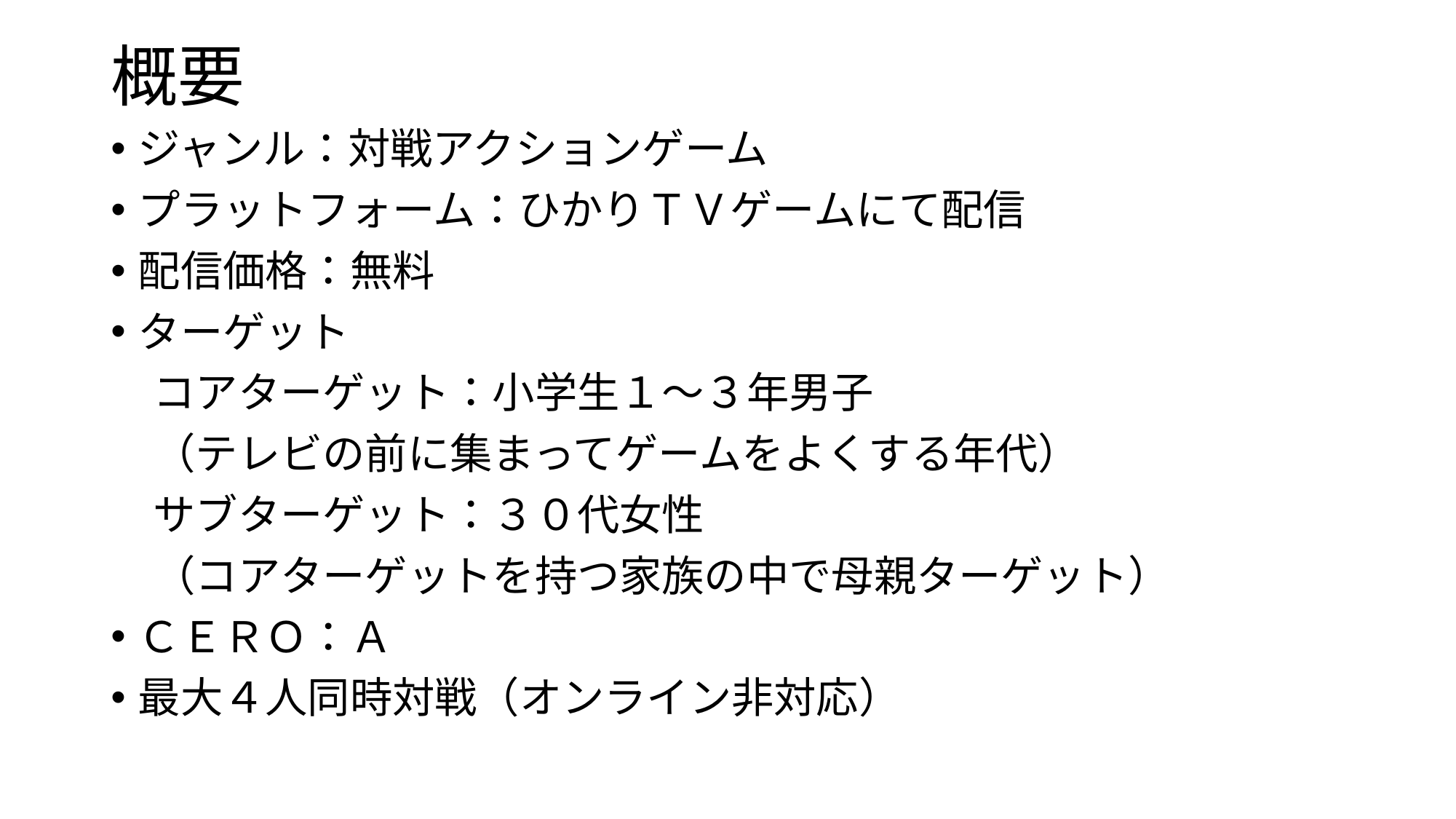

# 概要
ジャンル：対戦アクションゲーム
プラットフォーム：ひかりＴＶゲームにて配信
配信価格：無料
ターゲット
　コアターゲット：小学生１～３年男子
　（テレビの前に集まってゲームをよくする年代）
　サブターゲット：３０代女性
　（コアターゲットを持つ家族の中で母親ターゲット）
ＣＥＲＯ：Ａ
最大４人同時対戦（オンライン非対応）